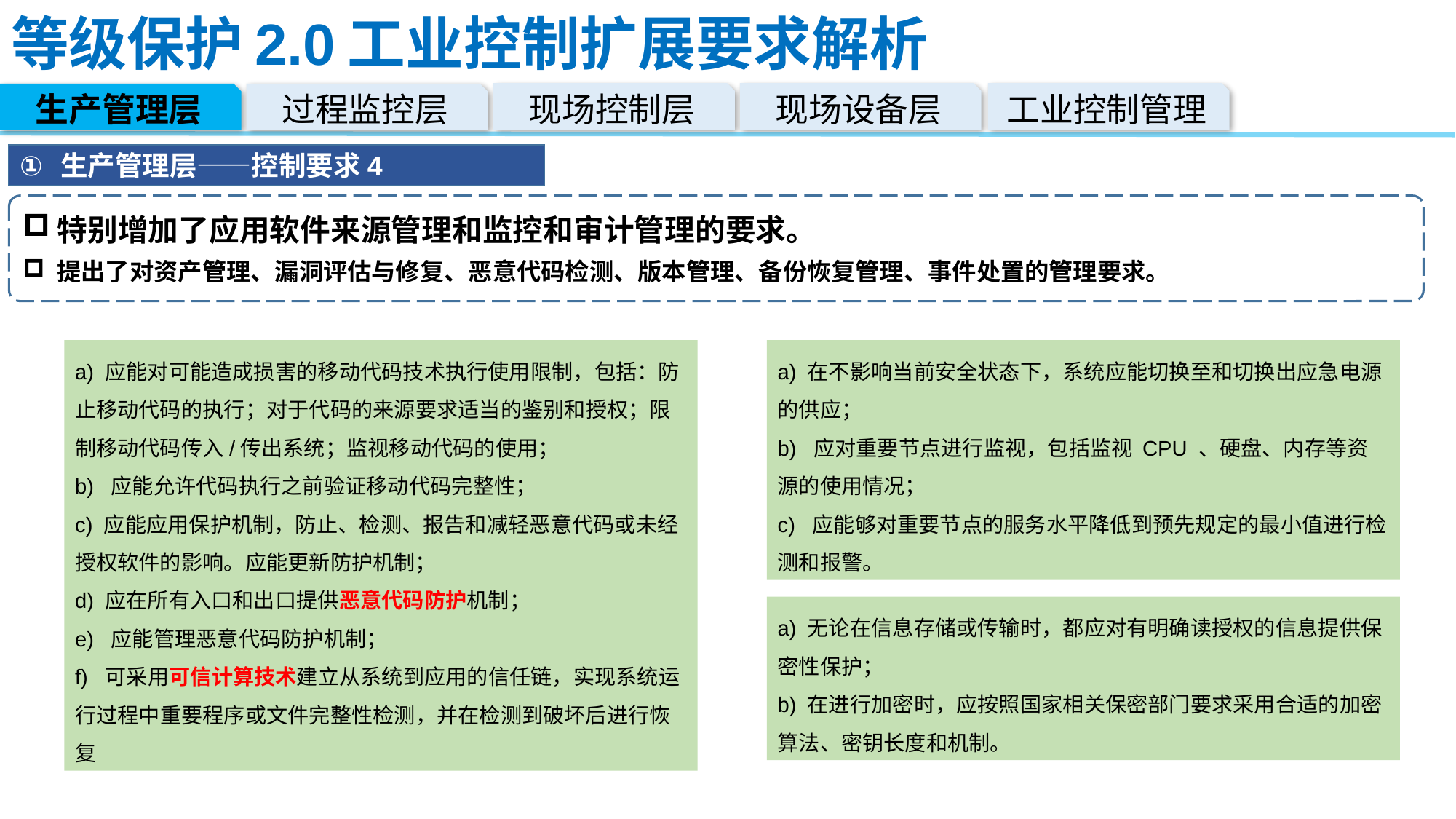

# 等级保护2.0工业控制扩展要求解析
现场控制层
现场设备层
工业控制管理
生产管理层
过程监控层
生产管理层——控制要求4
特别增加了应用软件来源管理和监控和审计管理的要求。
提出了对资产管理、漏洞评估与修复、恶意代码检测、版本管理、备份恢复管理、事件处置的管理要求。
a) 应能对可能造成损害的移动代码技术执行使用限制，包括：防止移动代码的执行；对于代码的来源要求适当的鉴别和授权；限制移动代码传入/传出系统；监视移动代码的使用；
b)  应能允许代码执行之前验证移动代码完整性；
c) 应能应用保护机制，防止、检测、报告和减轻恶意代码或未经授权软件的影响。应能更新防护机制；
d) 应在所有入口和出口提供恶意代码防护机制；
e)  应能管理恶意代码防护机制；
f)  可采用可信计算技术建立从系统到应用的信任链，实现系统运行过程中重要程序或文件完整性检测，并在检测到破坏后进行恢复
a) 在不影响当前安全状态下，系统应能切换至和切换出应急电源的供应；
b)  应对重要节点进行监视，包括监视 CPU 、硬盘、内存等资源的使用情况；
c)  应能够对重要节点的服务水平降低到预先规定的最小值进行检测和报警。
a) 无论在信息存储或传输时，都应对有明确读授权的信息提供保密性保护；
b) 在进行加密时，应按照国家相关保密部门要求采用合适的加密算法、密钥长度和机制。